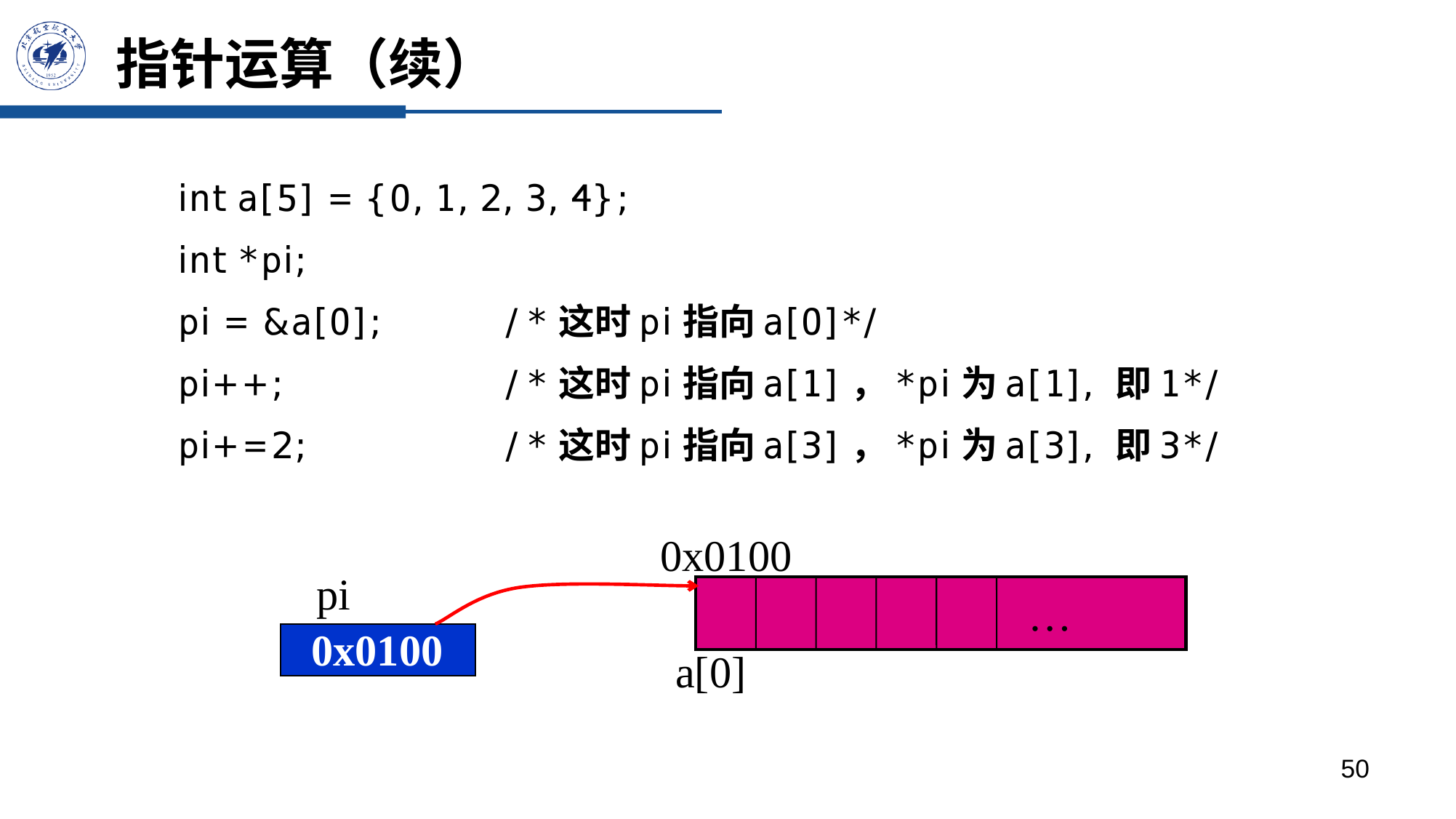

指针运算（续）
int a[5] = {0, 1, 2, 3, 4};
int *pi;
pi = &a[0];  	/*这时pi指向a[0]*/
pi++;  		/*这时pi指向a[1]，*pi为a[1], 即1*/
pi+=2;		/*这时pi指向a[3]，*pi为a[3], 即3*/
0x0100
pi
		…

a[0]

0x0100

50